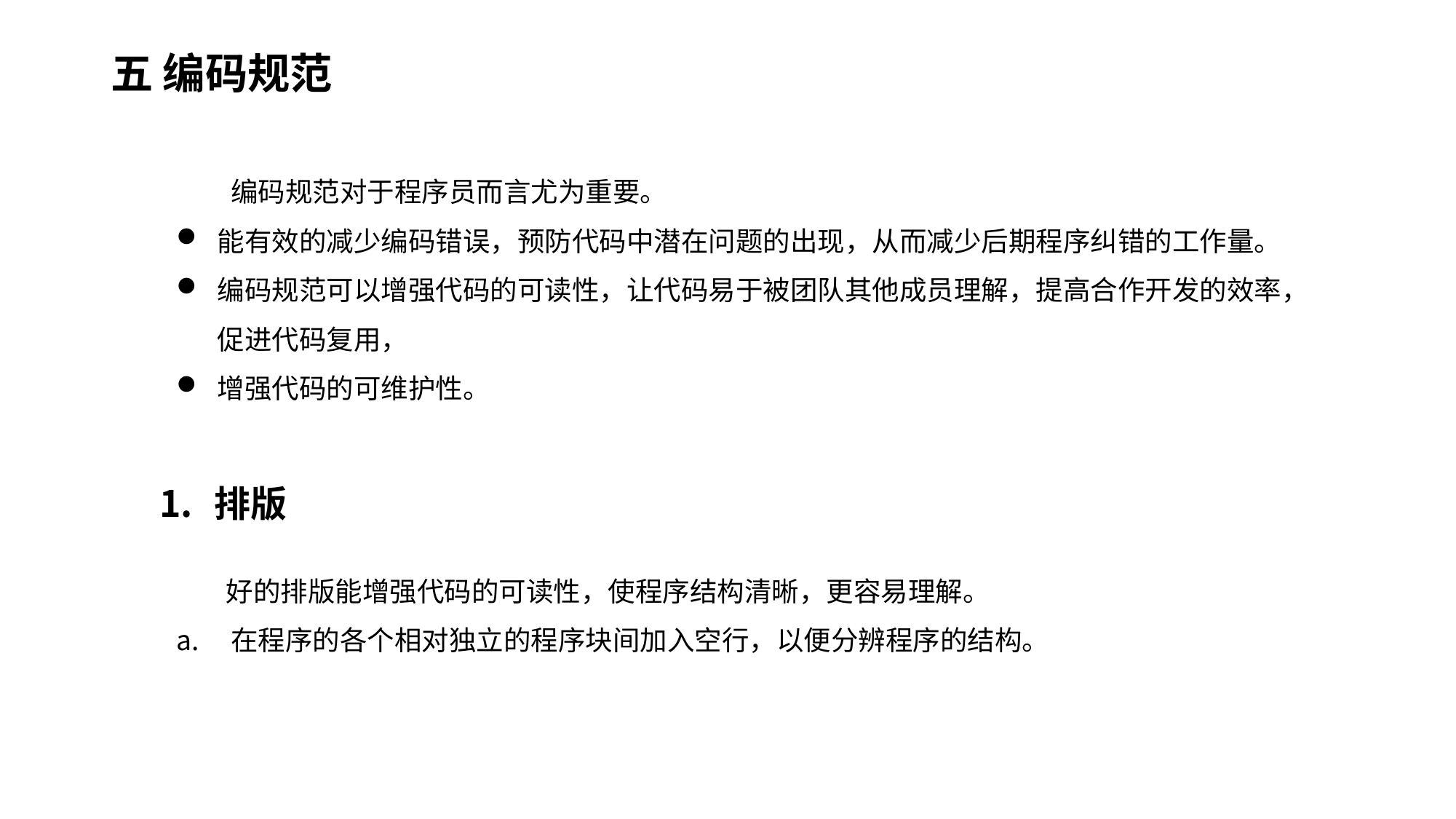

# 五 编码规范
编码规范对于程序员而言尤为重要。
能有效的减少编码错误，预防代码中潜在问题的出现，从而减少后期程序纠错的工作量。
编码规范可以增强代码的可读性，让代码易于被团队其他成员理解，提高合作开发的效率，促进代码复用，
增强代码的可维护性。
排版
       好的排版能增强代码的可读性，使程序结构清晰，更容易理解。
在程序的各个相对独立的程序块间加入空行，以便分辨程序的结构。